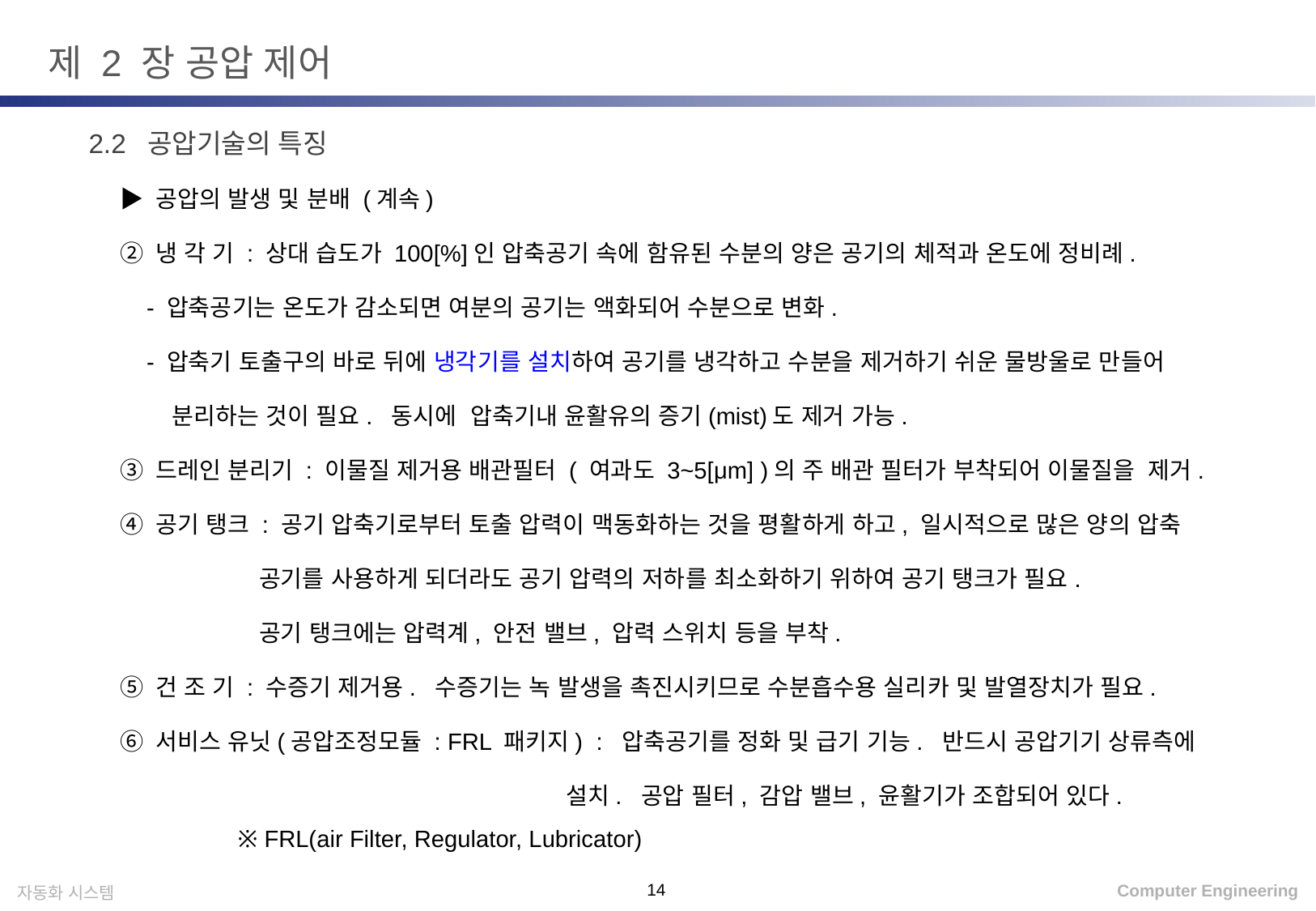

제 2 장 공압 제어
2.2  공압기술의 특징
▶ 공압의 발생 및 분배 (계속)
② 냉 각 기 : 상대 습도가 100[%]인 압축공기 속에 함유된 수분의 양은 공기의 체적과 온도에 정비례.
    - 압축공기는 온도가 감소되면 여분의 공기는 액화되어 수분으로 변화.
    - 압축기 토출구의 바로 뒤에 냉각기를 설치하여 공기를 냉각하고 수분을 제거하기 쉬운 물방울로 만들어
       분리하는 것이 필요.  동시에  압축기내 윤활유의 증기(mist)도 제거 가능.
③ 드레인 분리기 : 이물질 제거용 배관필터 ( 여과도 3~5[μm] )의 주 배관 필터가 부착되어 이물질을  제거.
④ 공기 탱크 : 공기 압축기로부터 토출 압력이 맥동화하는 것을 평활하게 하고, 일시적으로 많은 양의 압축
                    공기를 사용하게 되더라도 공기 압력의 저하를 최소화하기 위하여 공기 탱크가 필요.
                    공기 탱크에는 압력계, 안전 밸브, 압력 스위치 등을 부착.
⑤ 건 조 기 : 수증기 제거용.  수증기는 녹 발생을 촉진시키므로 수분흡수용 실리카 및 발열장치가 필요.
⑥ 서비스 유닛(공압조정모듈 : FRL 패키지)  :  압축공기를 정화 및 급기 기능.  반드시 공압기기 상류측에
                                                                  설치.  공압 필터, 감압 밸브, 윤활기가 조합되어 있다.
※ FRL(air Filter, Regulator, Lubricator)